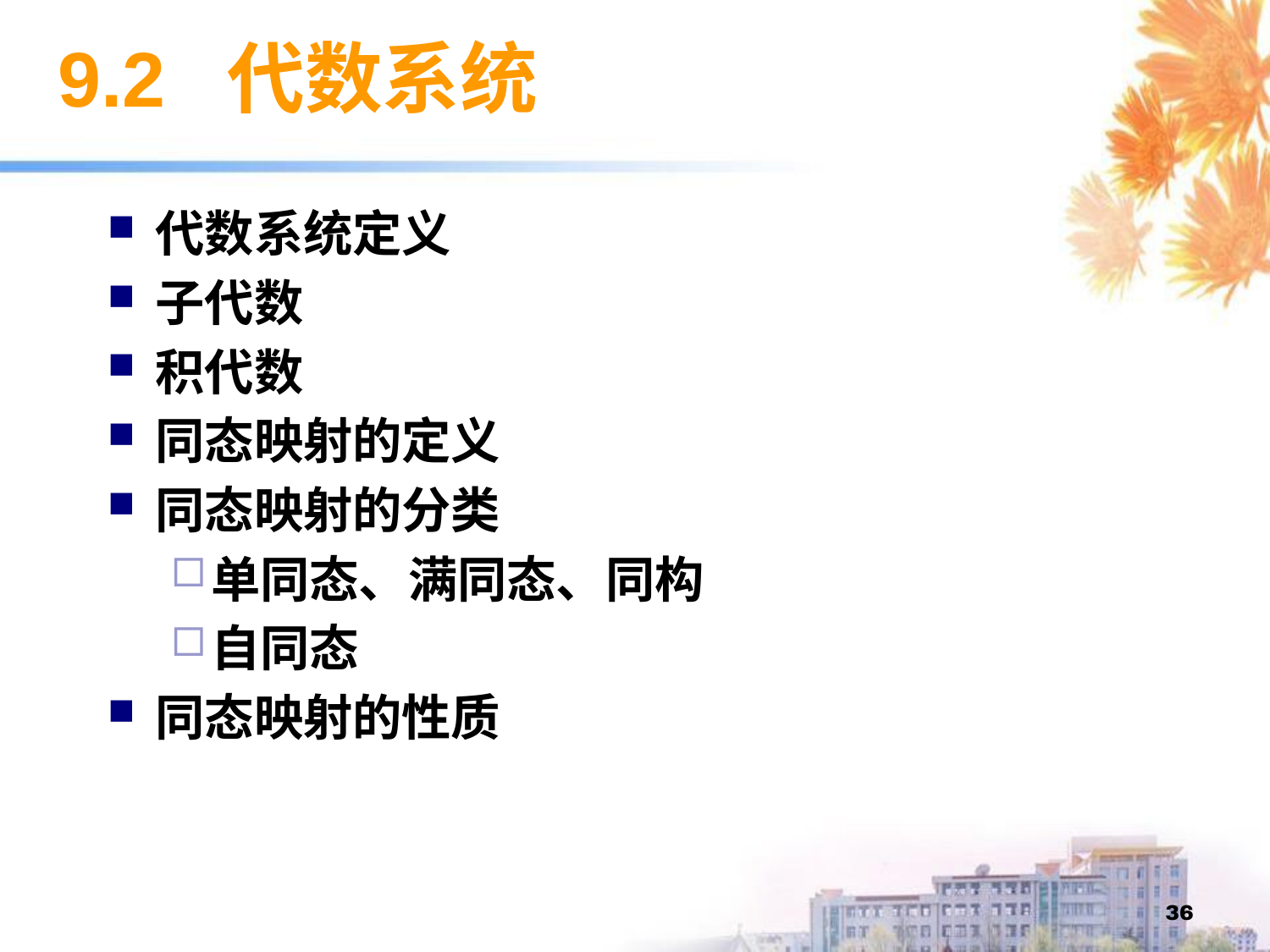

# 9.2  代数系统
代数系统定义
子代数
积代数
同态映射的定义
同态映射的分类
单同态、满同态、同构
自同态
同态映射的性质
36